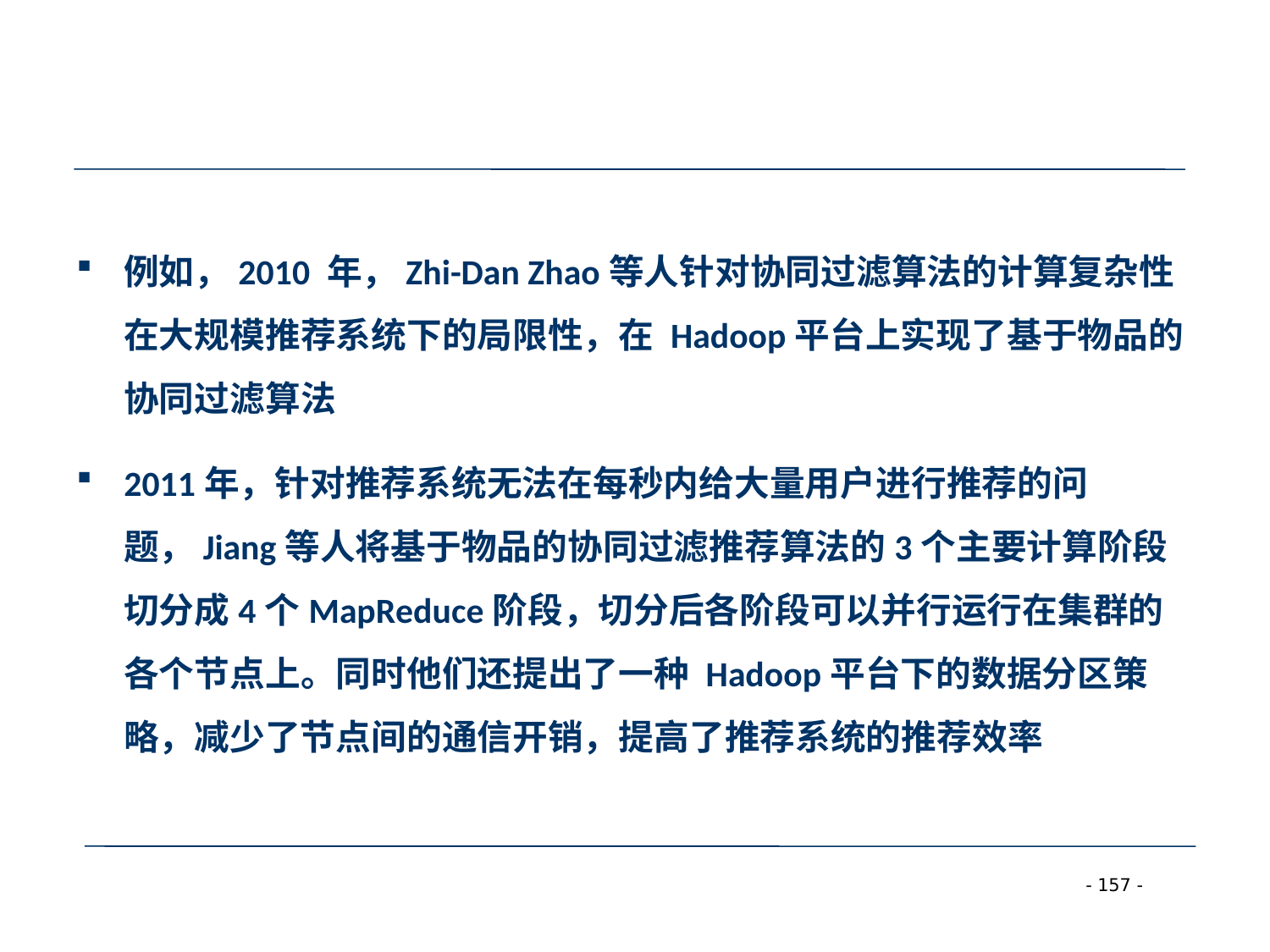

#
例如，2010 年，Zhi-Dan Zhao等人针对协同过滤算法的计算复杂性在大规模推荐系统下的局限性，在 Hadoop平台上实现了基于物品的协同过滤算法
2011年，针对推荐系统无法在每秒内给大量用户进行推荐的问题，Jiang等人将基于物品的协同过滤推荐算法的3个主要计算阶段切分成4个MapReduce阶段，切分后各阶段可以并行运行在集群的各个节点上。同时他们还提出了一种 Hadoop平台下的数据分区策略，减少了节点间的通信开销，提高了推荐系统的推荐效率